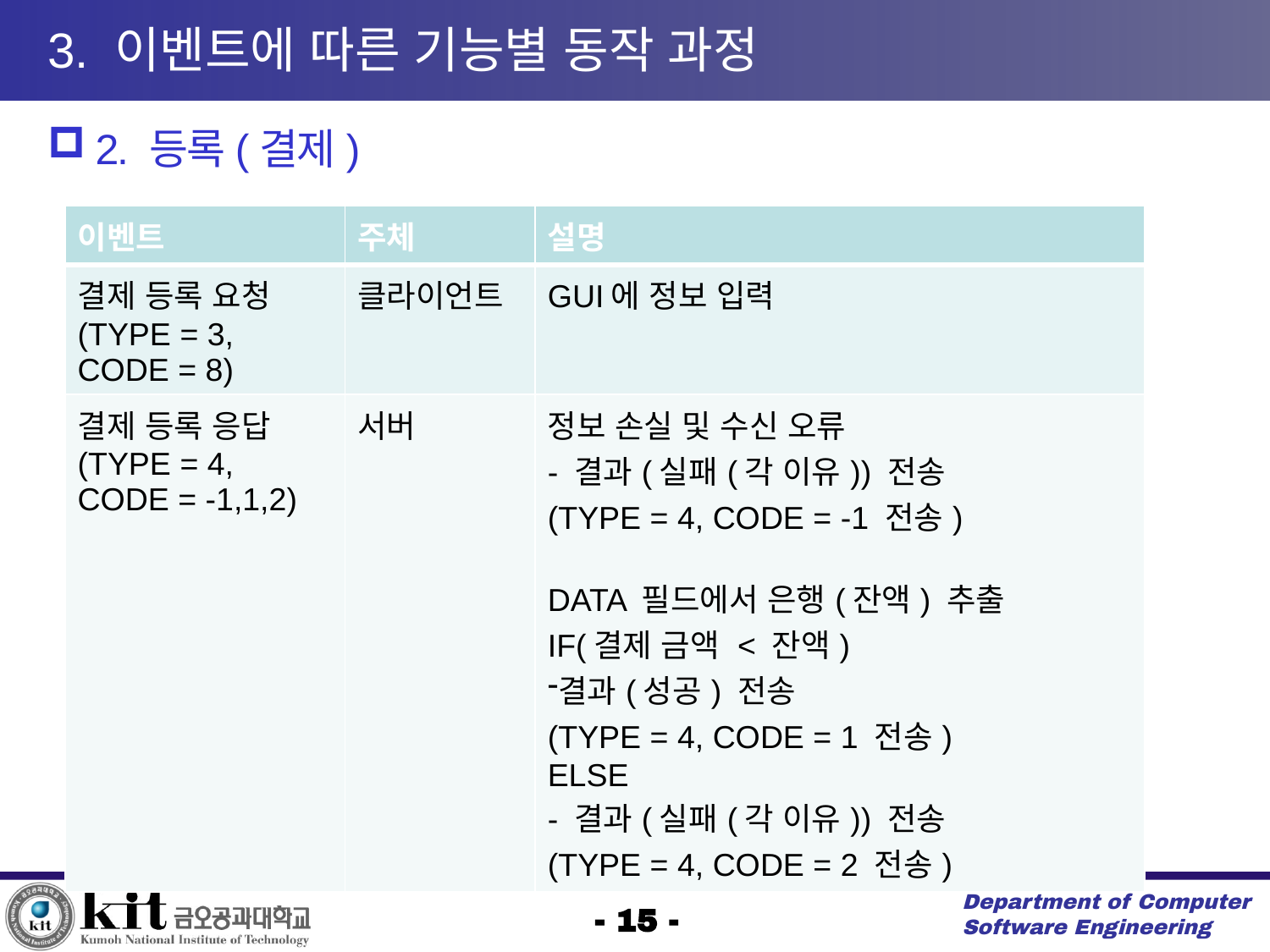

# 3. 이벤트에 따른 기능별 동작 과정
2. 등록(결제)

| 이벤트 | 주체 | 설명 |
| --- | --- | --- |
| 결제 등록 요청 (TYPE = 3, CODE = 8) | 클라이언트 | GUI에 정보 입력 |
| 결제 등록 응답 (TYPE = 4, CODE = -1,1,2) | 서버 | 정보 손실 및 수신 오류 - 결과(실패(각 이유)) 전송 (TYPE = 4, CODE = -1 전송) DATA 필드에서 은행(잔액) 추출 IF(결제 금액 < 잔액) 결과(성공) 전송 (TYPE = 4, CODE = 1 전송) ELSE - 결과(실패(각 이유)) 전송 (TYPE = 4, CODE = 2 전송) |
- 15 -